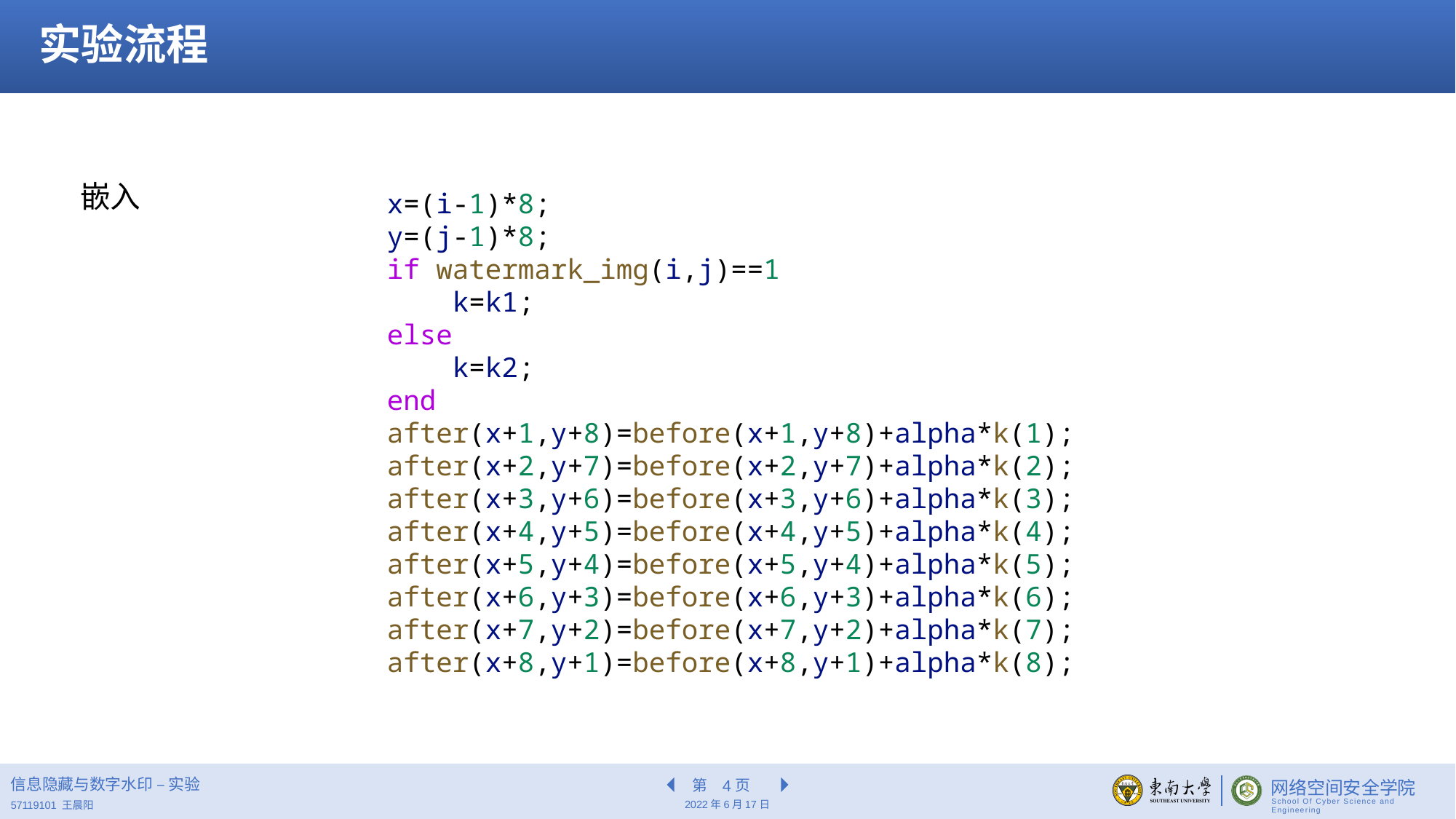

实验流程
嵌入
x=(i-1)*8;
y=(j-1)*8;
if watermark_img(i,j)==1
    k=k1;
else
    k=k2;
end
after(x+1,y+8)=before(x+1,y+8)+alpha*k(1);
after(x+2,y+7)=before(x+2,y+7)+alpha*k(2);
after(x+3,y+6)=before(x+3,y+6)+alpha*k(3);
after(x+4,y+5)=before(x+4,y+5)+alpha*k(4);
after(x+5,y+4)=before(x+5,y+4)+alpha*k(5);
after(x+6,y+3)=before(x+6,y+3)+alpha*k(6);
after(x+7,y+2)=before(x+7,y+2)+alpha*k(7);
after(x+8,y+1)=before(x+8,y+1)+alpha*k(8);
信息隐藏与数字水印 – 实验
4
2022年6月17日
57119101 王晨阳